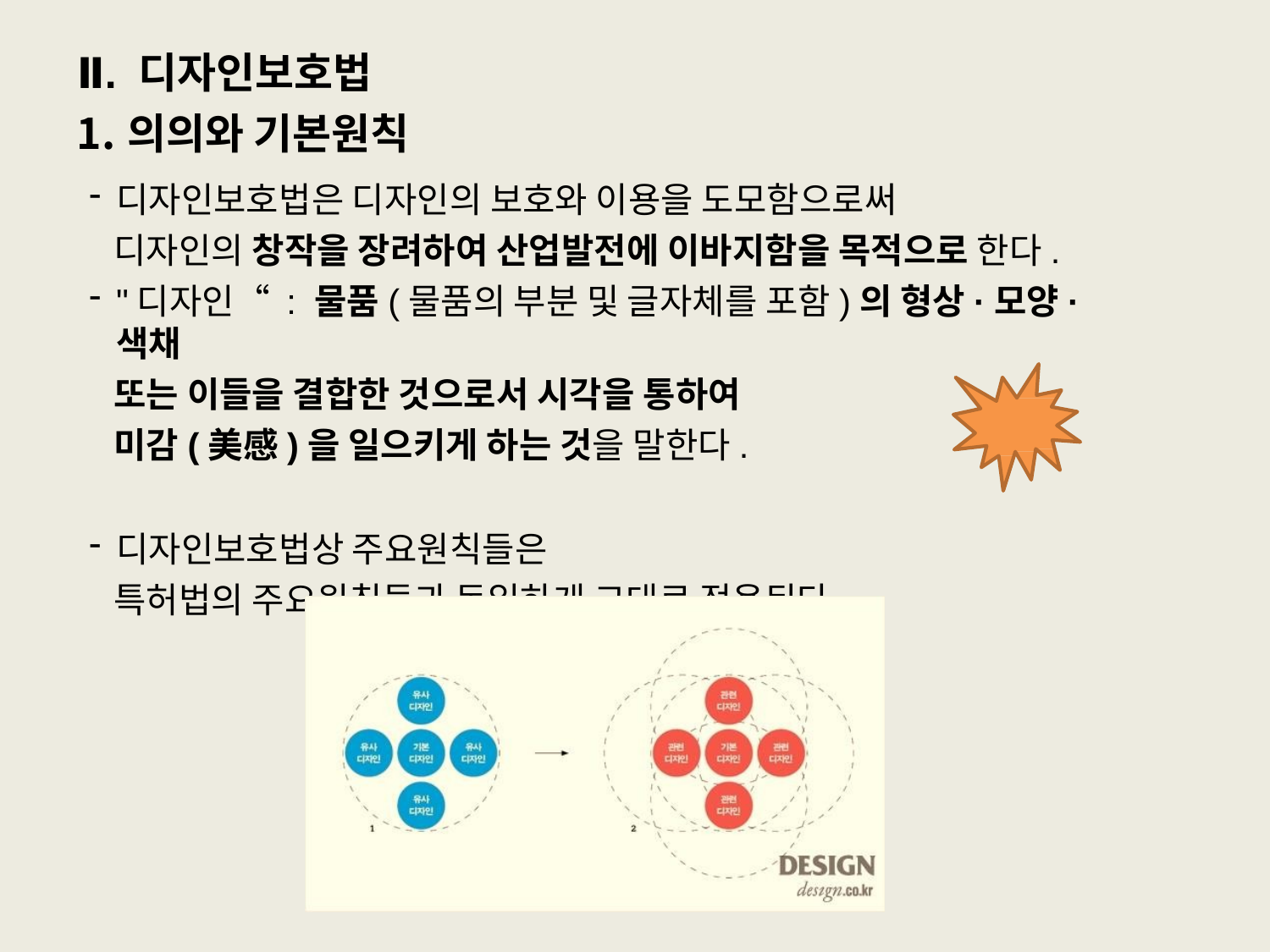

# Ⅱ. 디자인보호법
의의와 기본원칙
디자인보호법은 디자인의 보호와 이용을 도모함으로써
디자인의 창작을 장려하여 산업발전에 이바지함을 목적으로 한다.
"디자인“ : 물품(물품의 부분 및 글자체를 포함)의 형상·모양·색채
또는 이들을 결합한 것으로서 시각을 통하여
미감(美感)을 일으키게 하는 것을 말한다.

디자인보호법상 주요원칙들은
특허법의 주요원칙들과 동일하게 그대로 적용된다.